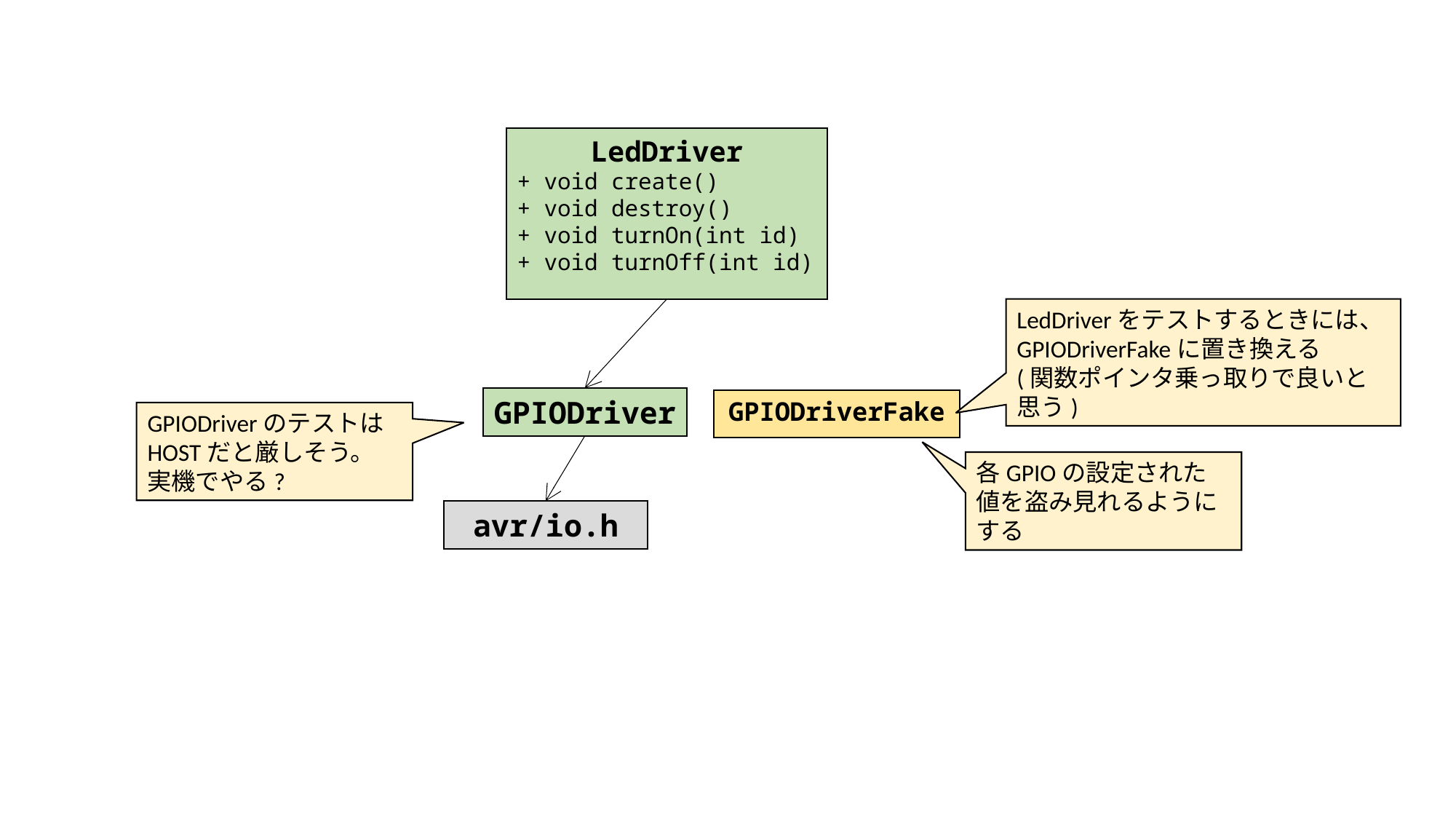

LedDriver
+ void create()
+ void destroy()
+ void turnOn(int id)
+ void turnOff(int id)
LedDriverをテストするときには、GPIODriverFakeに置き換える
(関数ポインタ乗っ取りで良いと思う)
GPIODriver
GPIODriverFake
GPIODriverのテストはHOSTだと厳しそう。
実機でやる?
各GPIOの設定された値を盗み見れるようにする
avr/io.h